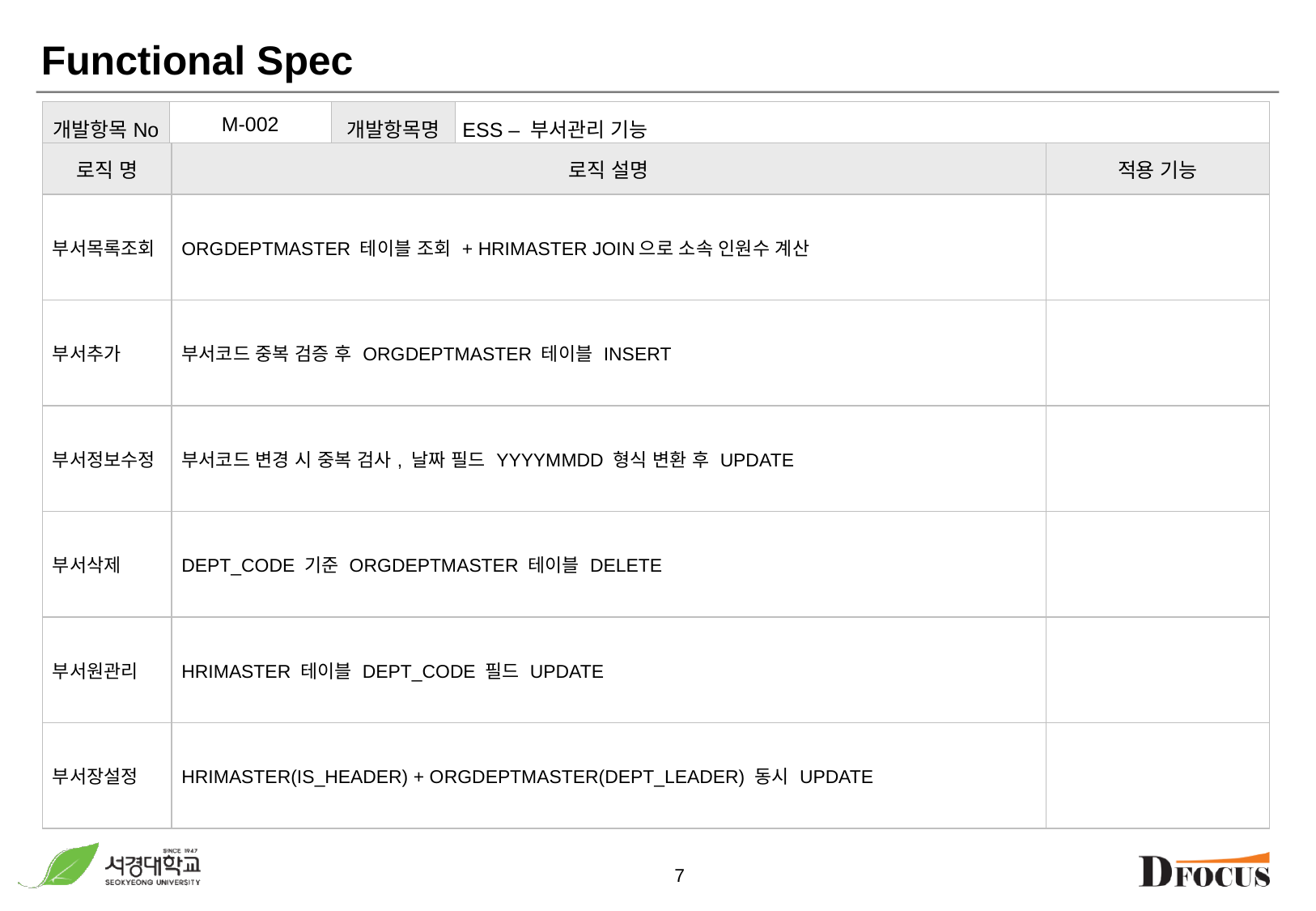

Functional Spec
| 개발항목No | M-002 | 개발항목명 | ESS – 부서관리 기능 |
| --- | --- | --- | --- |
| 로직 명 | 로직 설명 | 적용 기능 |
| --- | --- | --- |
| 부서목록조회 | ORGDEPTMASTER 테이블 조회 + HRIMASTER JOIN으로 소속 인원수 계산 |  |
| 부서추가 | 부서코드 중복 검증 후 ORGDEPTMASTER 테이블 INSERT |  |
| 부서정보수정 | 부서코드 변경 시 중복 검사, 날짜 필드 YYYYMMDD 형식 변환 후 UPDATE |  |
| 부서삭제 | DEPT\_CODE 기준 ORGDEPTMASTER 테이블 DELETE |  |
| 부서원관리 | HRIMASTER 테이블 DEPT\_CODE 필드 UPDATE |  |
| 부서장설정 | HRIMASTER(IS\_HEADER) + ORGDEPTMASTER(DEPT\_LEADER) 동시 UPDATE |  |